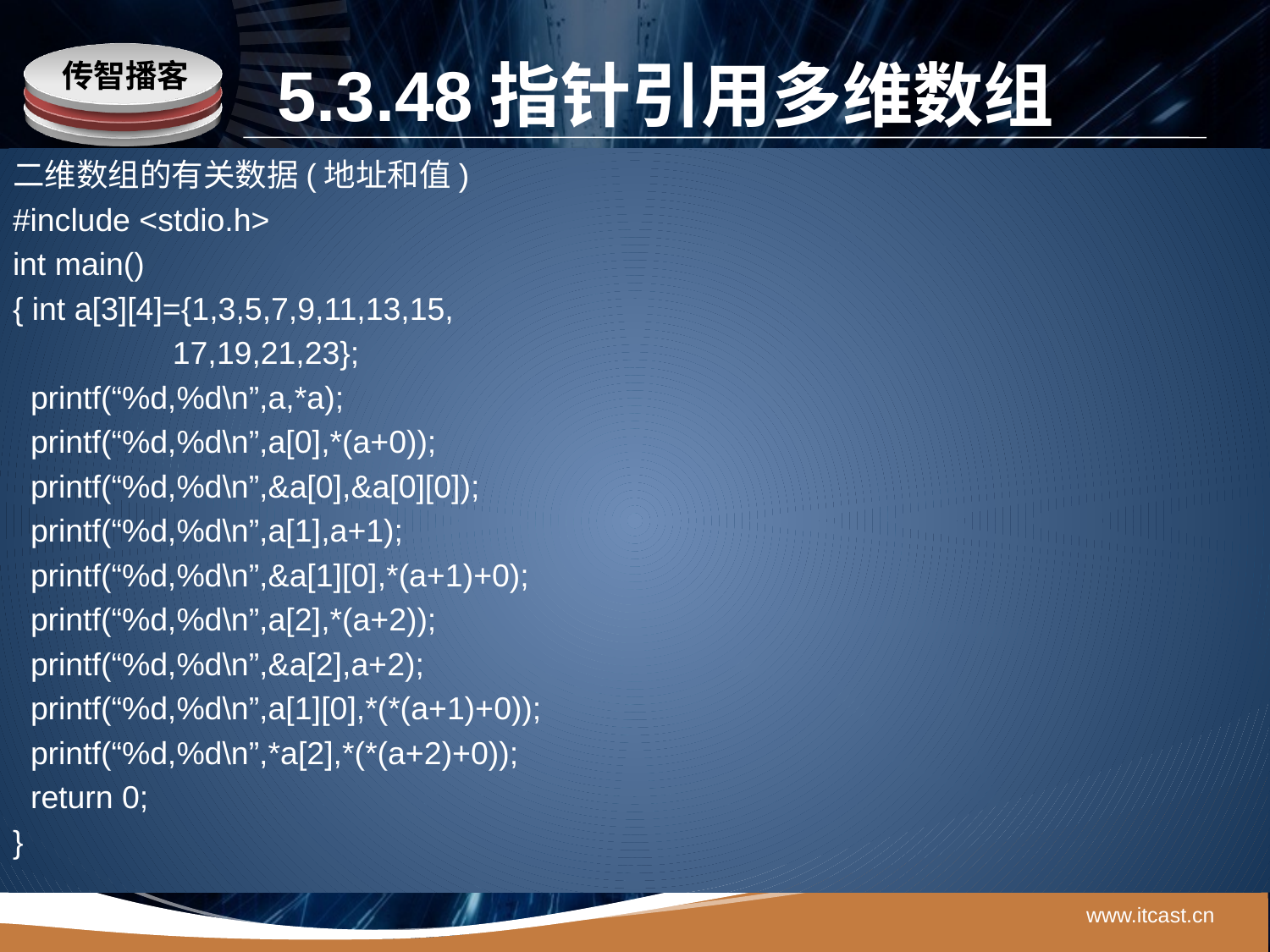

# 5.3.48指针引用多维数组
二维数组的有关数据(地址和值)
#include <stdio.h>
int main()
{ int a[3][4]={1,3,5,7,9,11,13,15,
                  17,19,21,23};
  printf(“%d,%d\n”,a,*a);
  printf(“%d,%d\n”,a[0],*(a+0));
  printf(“%d,%d\n”,&a[0],&a[0][0]);
  printf(“%d,%d\n”,a[1],a+1);
  printf(“%d,%d\n”,&a[1][0],*(a+1)+0);
  printf(“%d,%d\n”,a[2],*(a+2));
  printf(“%d,%d\n”,&a[2],a+2);
  printf(“%d,%d\n”,a[1][0],*(*(a+1)+0));
  printf(“%d,%d\n”,*a[2],*(*(a+2)+0));
  return 0;
}

www.itcast.cn